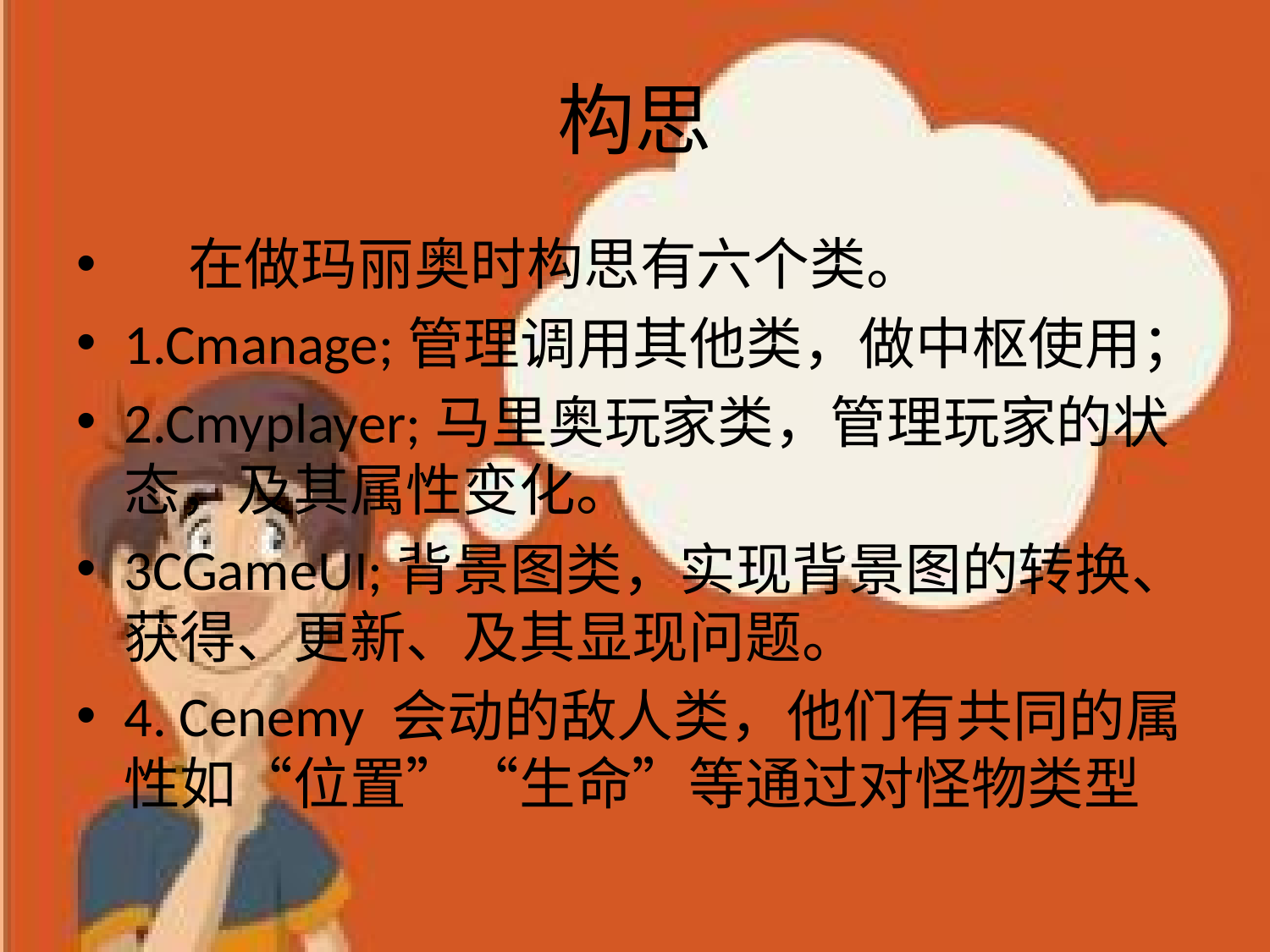

# 构思
    在做玛丽奥时构思有六个类。
1.Cmanage;管理调用其他类，做中枢使用；
2.Cmyplayer;马里奥玩家类，管理玩家的状态，及其属性变化。
3CGameUI;背景图类，实现背景图的转换、获得、更新、及其显现问题。
4. Cenemy 会动的敌人类，他们有共同的属性如“位置”“生命”等通过对怪物类型